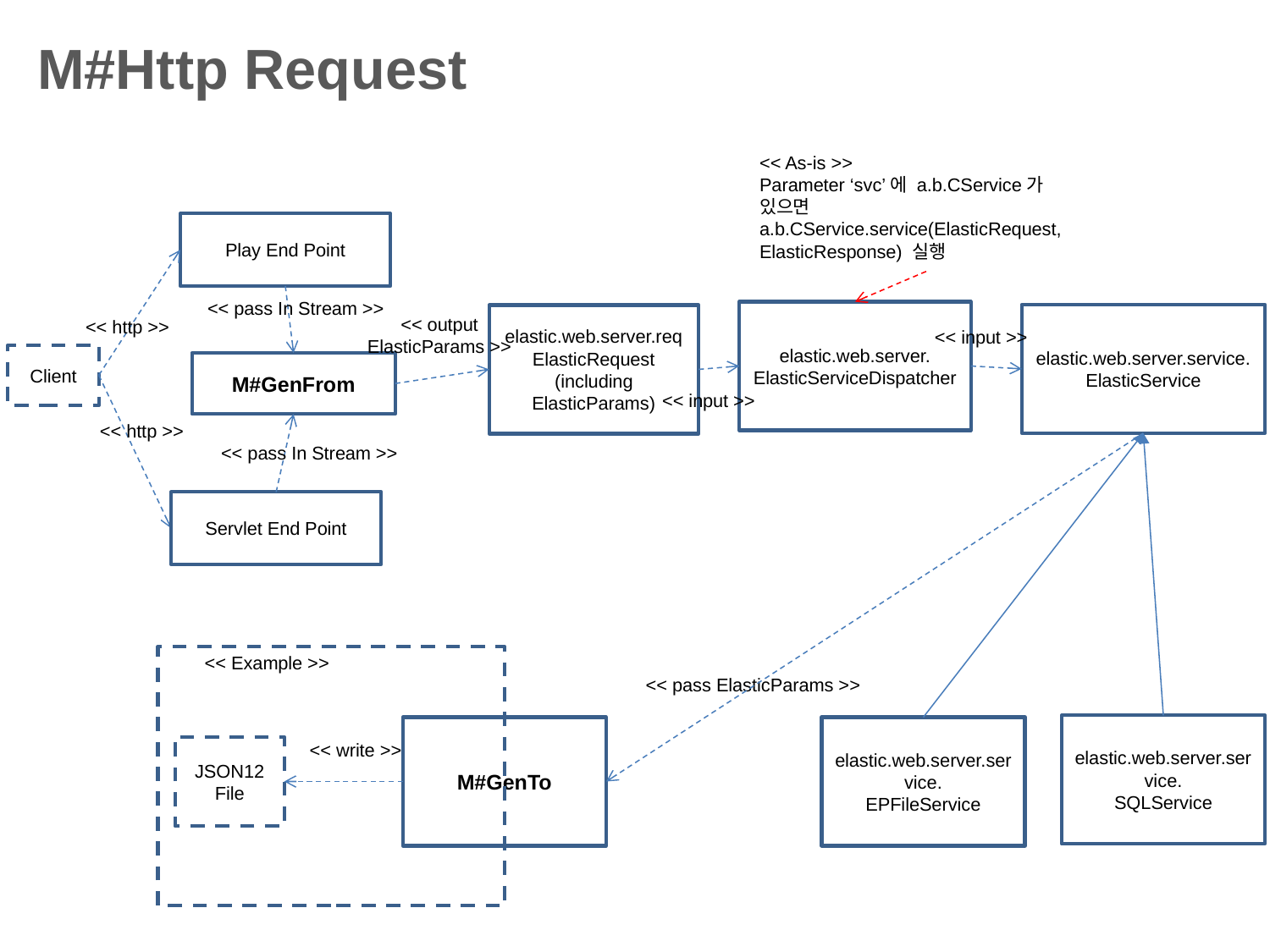

M#Http Request
<< As-is >>
Parameter ‘svc’에 a.b.CService가 있으면 a.b.CService.service(ElasticRequest, ElasticResponse) 실행
Play End Point
<< pass In Stream >>
<< output ElasticParams >>
elastic.web.server.
ElasticServiceDispatcher
<< http >>
elastic.web.server.service.
ElasticService
elastic.web.server.req
ElasticRequest
(including ElasticParams)
<< input >>
Client
M#GenFrom
<< input >>
<< http >>
<< pass In Stream >>
Servlet End Point
<< Example >>

<< pass ElasticParams >>
elastic.web.server.service.
SQLService
M#GenTo
elastic.web.server.service.
EPFileService
<< write >>
JSON12 File